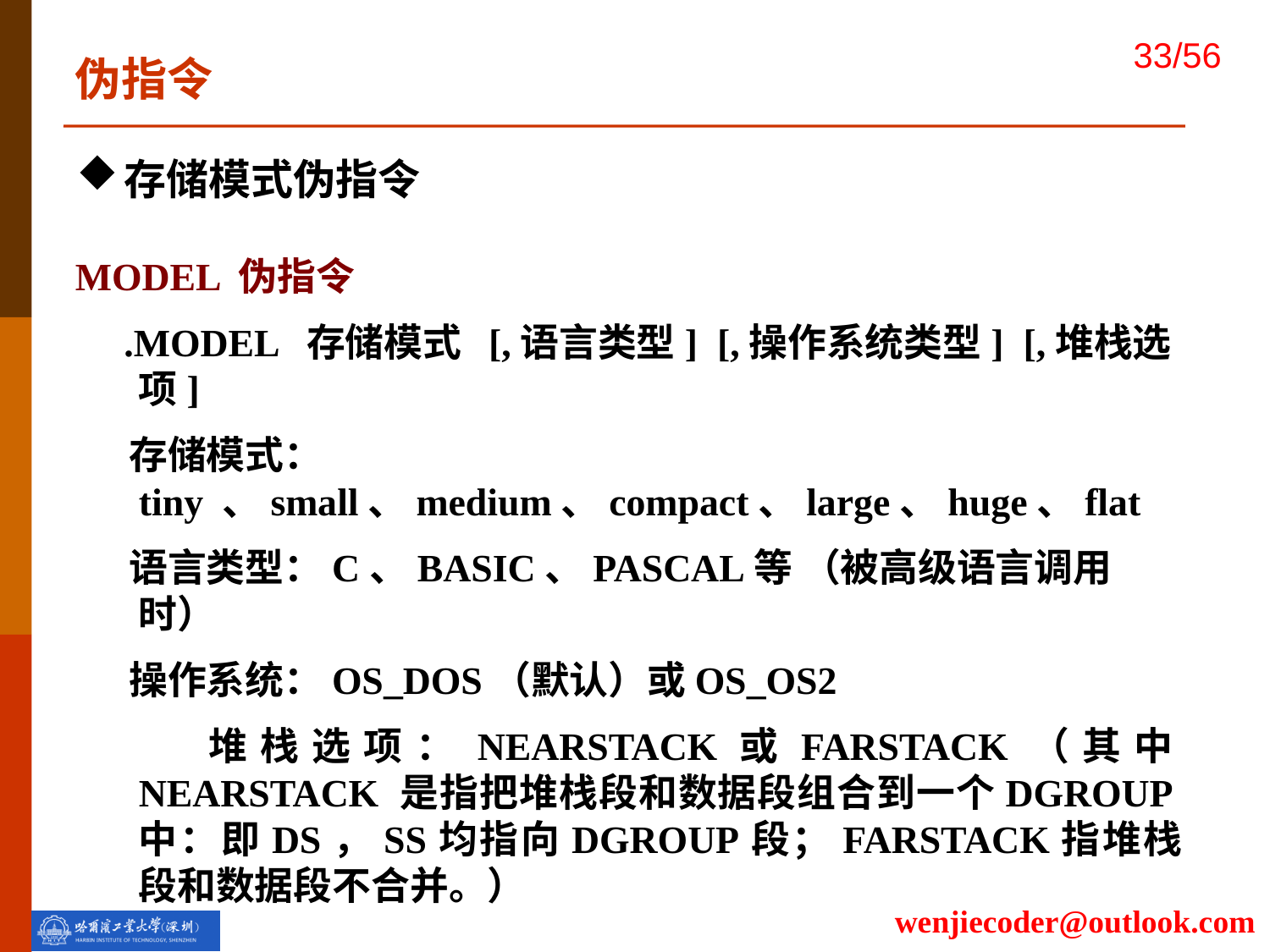

伪指令
存储模式伪指令
MODEL 伪指令
     .MODEL  存储模式  [,语言类型]  [,操作系统类型]  [,堆栈选项]
     存储模式：tiny 、small、medium、compact、large、huge、flat
     语言类型：C、BASIC、PASCAL等 （被高级语言调用时）
     操作系统：OS_DOS（默认）或OS_OS2
     堆栈选项：NEARSTACK或FARSTACK（其中NEARSTACK 是指把堆栈段和数据段组合到一个DGROUP中：即DS，SS均指向DGROUP段；FARSTACK指堆栈段和数据段不合并。）